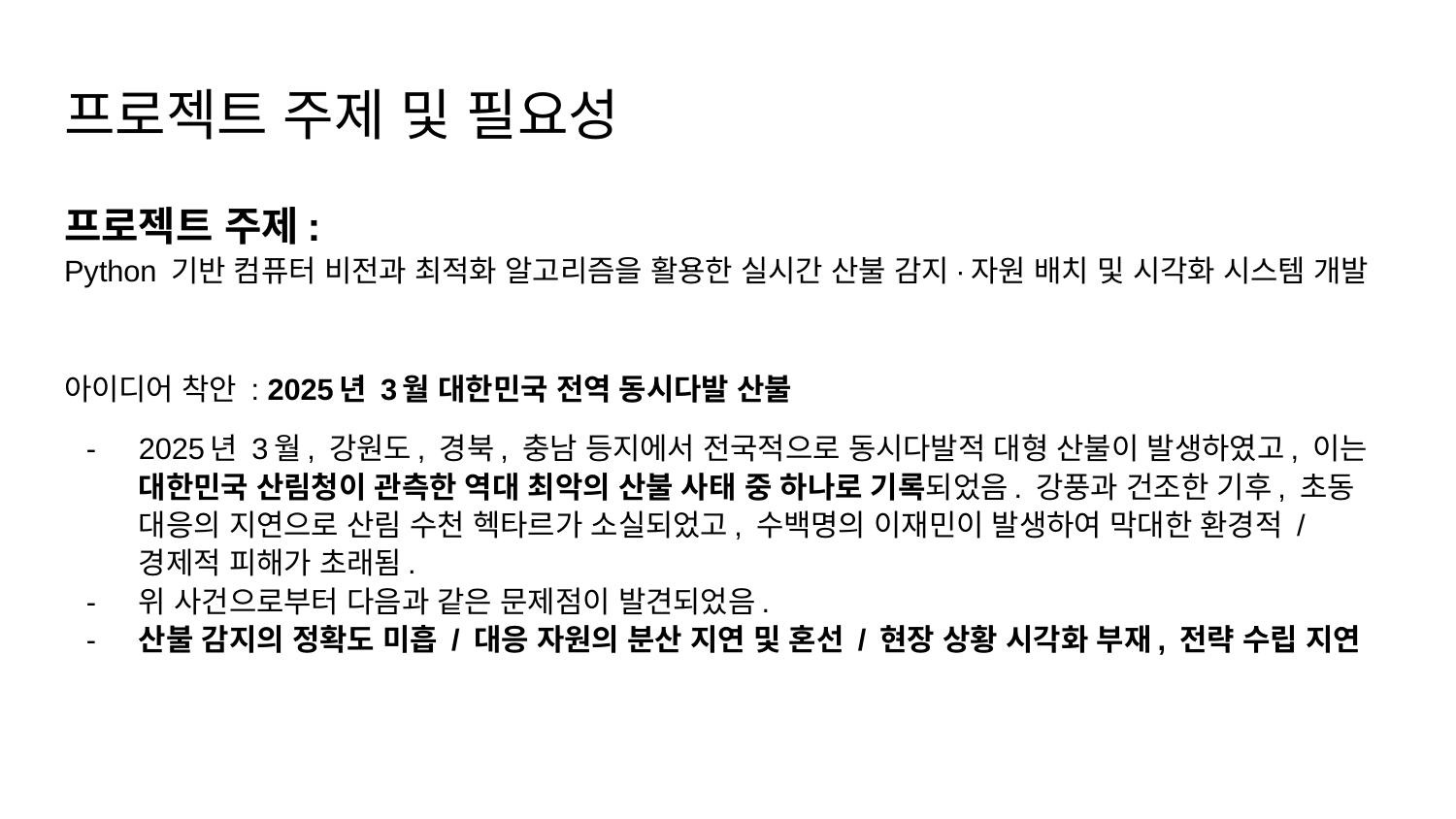

# 프로젝트 주제 및 필요성
프로젝트 주제:
Python 기반 컴퓨터 비전과 최적화 알고리즘을 활용한 실시간 산불 감지·자원 배치 및 시각화 시스템 개발

아이디어 착안 : 2025년 3월 대한민국 전역 동시다발 산불
2025년 3월, 강원도, 경북, 충남 등지에서 전국적으로 동시다발적 대형 산불이 발생하였고, 이는 대한민국 산림청이 관측한 역대 최악의 산불 사태 중 하나로 기록되었음. 강풍과 건조한 기후, 초동 대응의 지연으로 산림 수천 헥타르가 소실되었고, 수백명의 이재민이 발생하여 막대한 환경적 / 경제적 피해가 초래됨.
위 사건으로부터 다음과 같은 문제점이 발견되었음.
산불 감지의 정확도 미흡 / 대응 자원의 분산 지연 및 혼선 / 현장 상황 시각화 부재, 전략 수립 지연